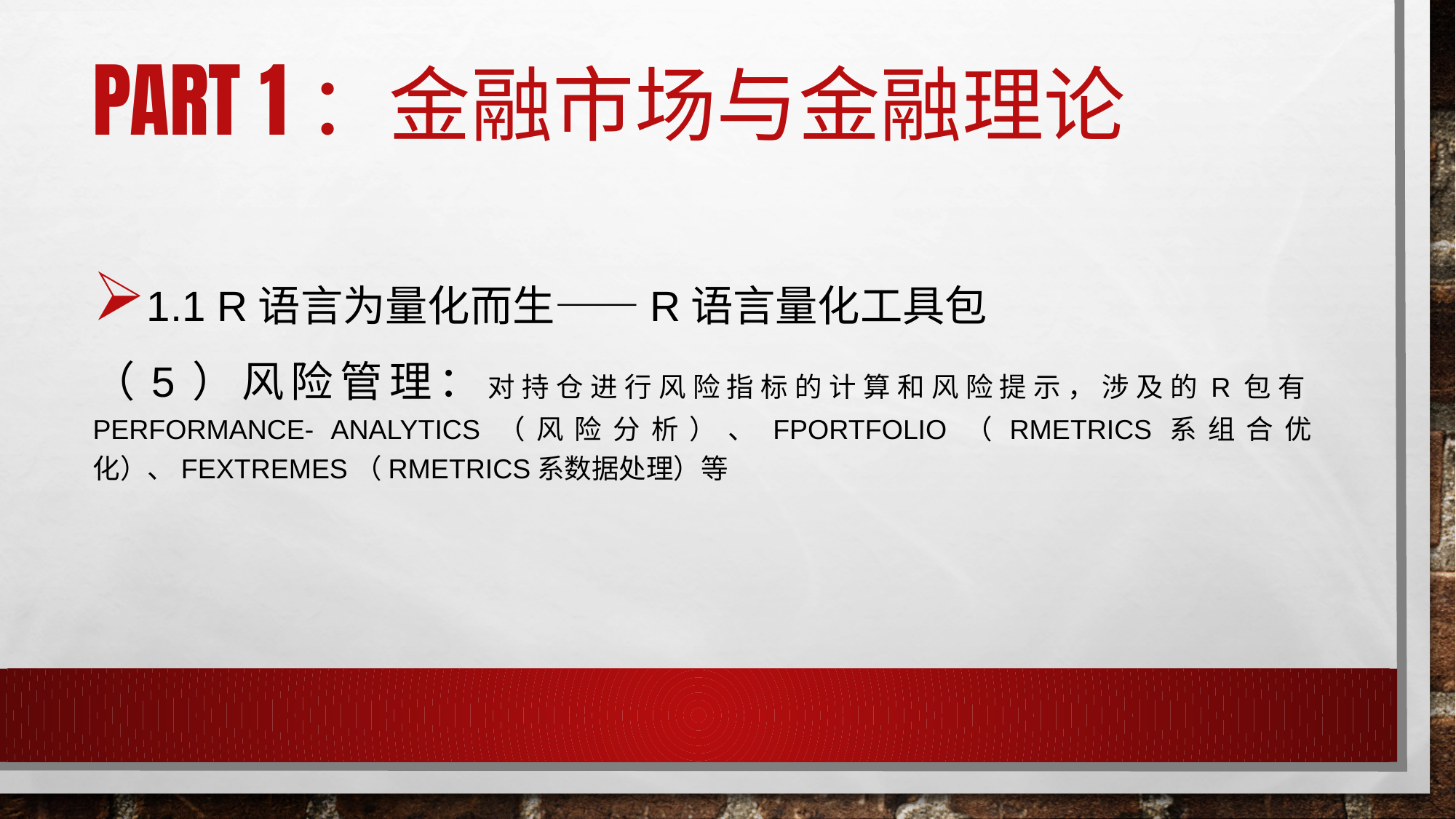

# Part 1：金融市场与金融理论
1.1 R语言为量化而生——R语言量化工具包
（5）风险管理：对持仓进⾏⻛险指标的计算和⻛险提⽰，涉及的R包有Performance- Analytics（⻛险分析）、fPortfolio（Rmetrics系组合优化）、fExtremes（Rmetrics系数据处理）等